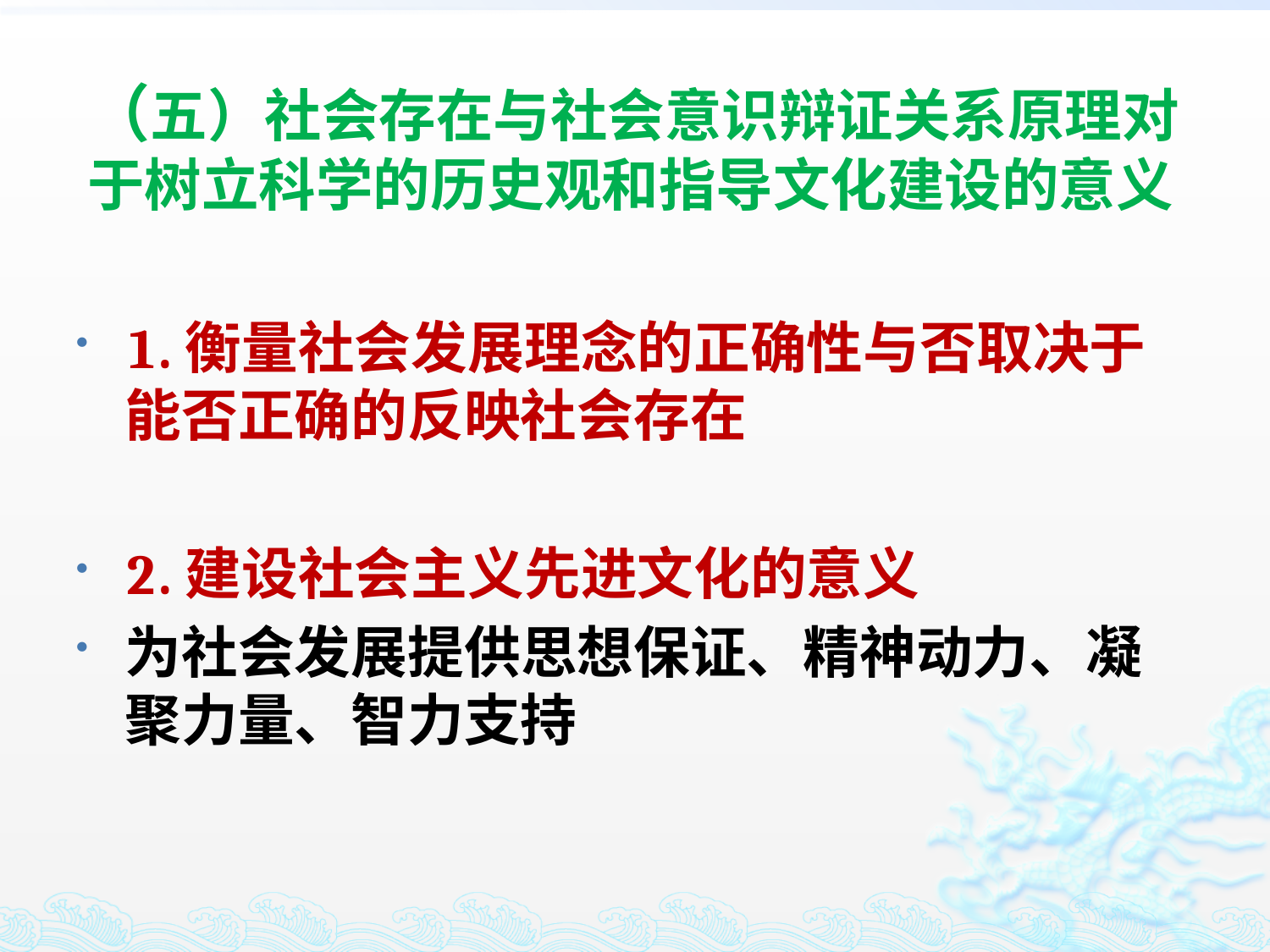

# （五）社会存在与社会意识辩证关系原理对于树立科学的历史观和指导文化建设的意义
1.衡量社会发展理念的正确性与否取决于能否正确的反映社会存在

2.建设社会主义先进文化的意义
为社会发展提供思想保证、精神动力、凝聚力量、智力支持